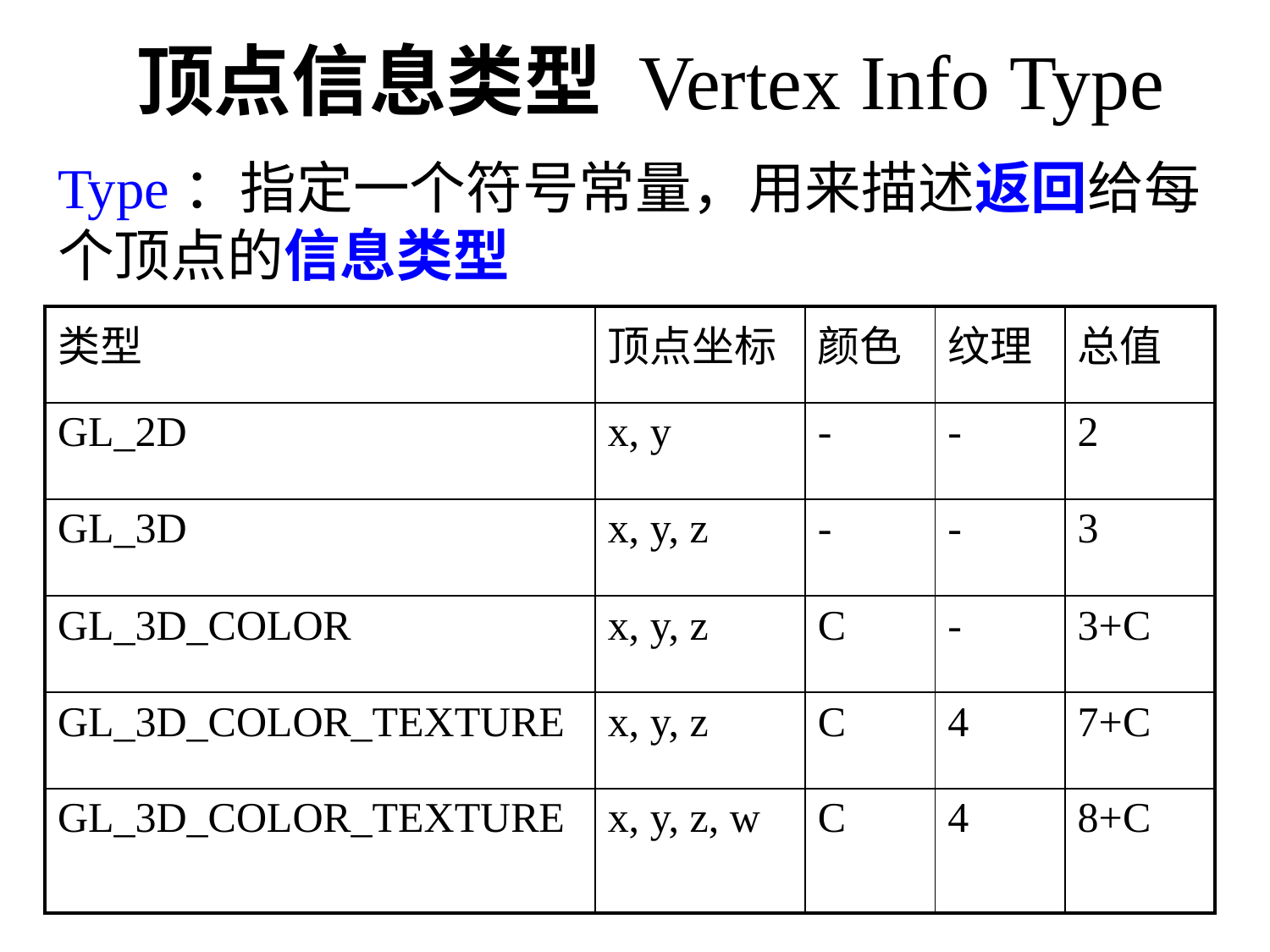

顶点信息类型 Vertex Info Type
# Type：指定一个符号常量，用来描述返回给每个顶点的信息类型
| 类型 | 顶点坐标 | 颜色 | 纹理 | 总值 |
| --- | --- | --- | --- | --- |
| GL\_2D | x, y | - | - | 2 |
| GL\_3D | x, y, z | - | - | 3 |
| GL\_3D\_COLOR | x, y, z | C | - | 3+C |
| GL\_3D\_COLOR\_TEXTURE | x, y, z | C | 4 | 7+C |
| GL\_3D\_COLOR\_TEXTURE | x, y, z, w | C | 4 | 8+C |